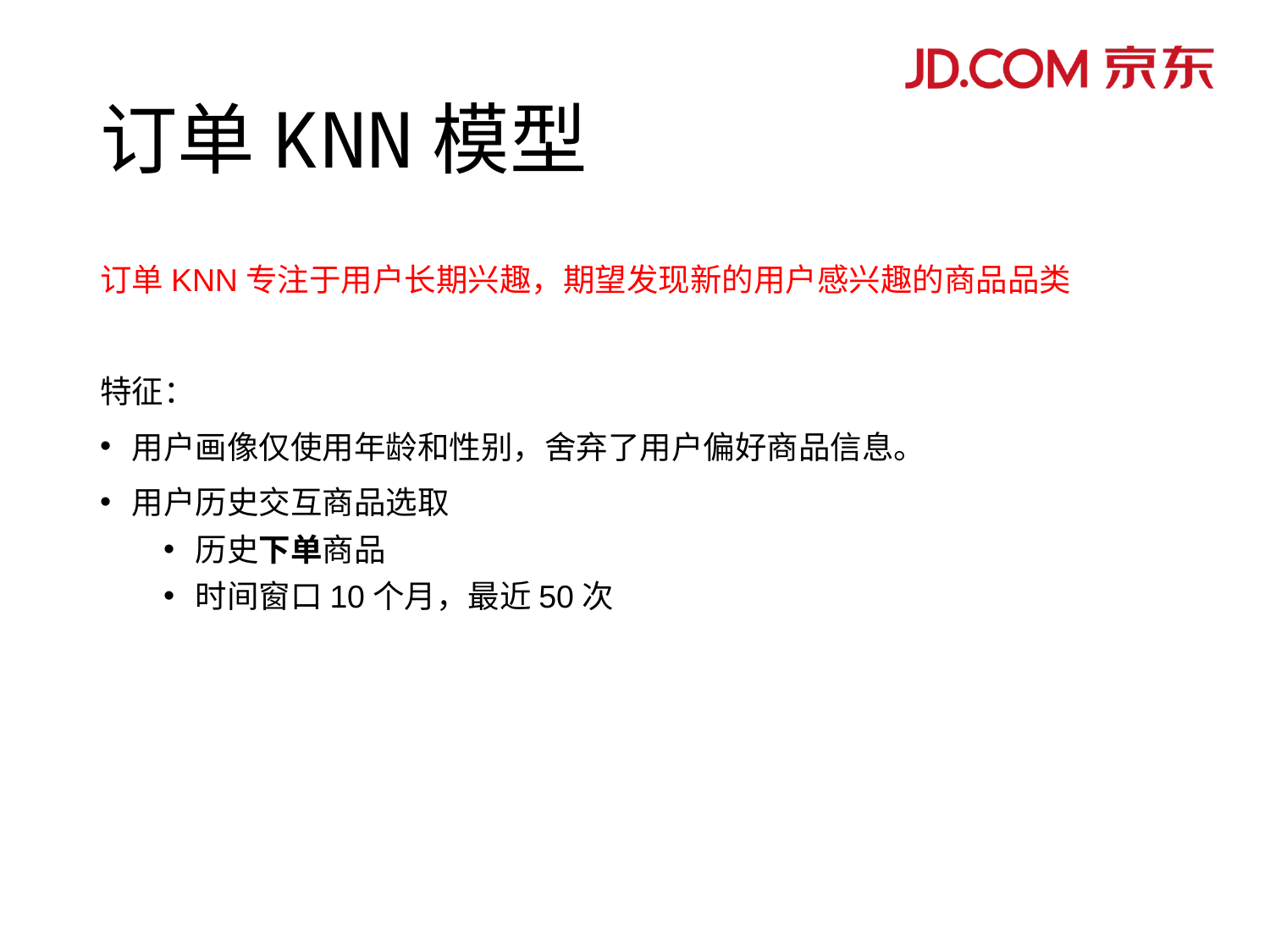

# 订单KNN模型
订单KNN专注于用户长期兴趣，期望发现新的用户感兴趣的商品品类

特征：
用户画像仅使用年龄和性别，舍弃了用户偏好商品信息。
用户历史交互商品选取
历史下单商品
时间窗口10个月，最近50次